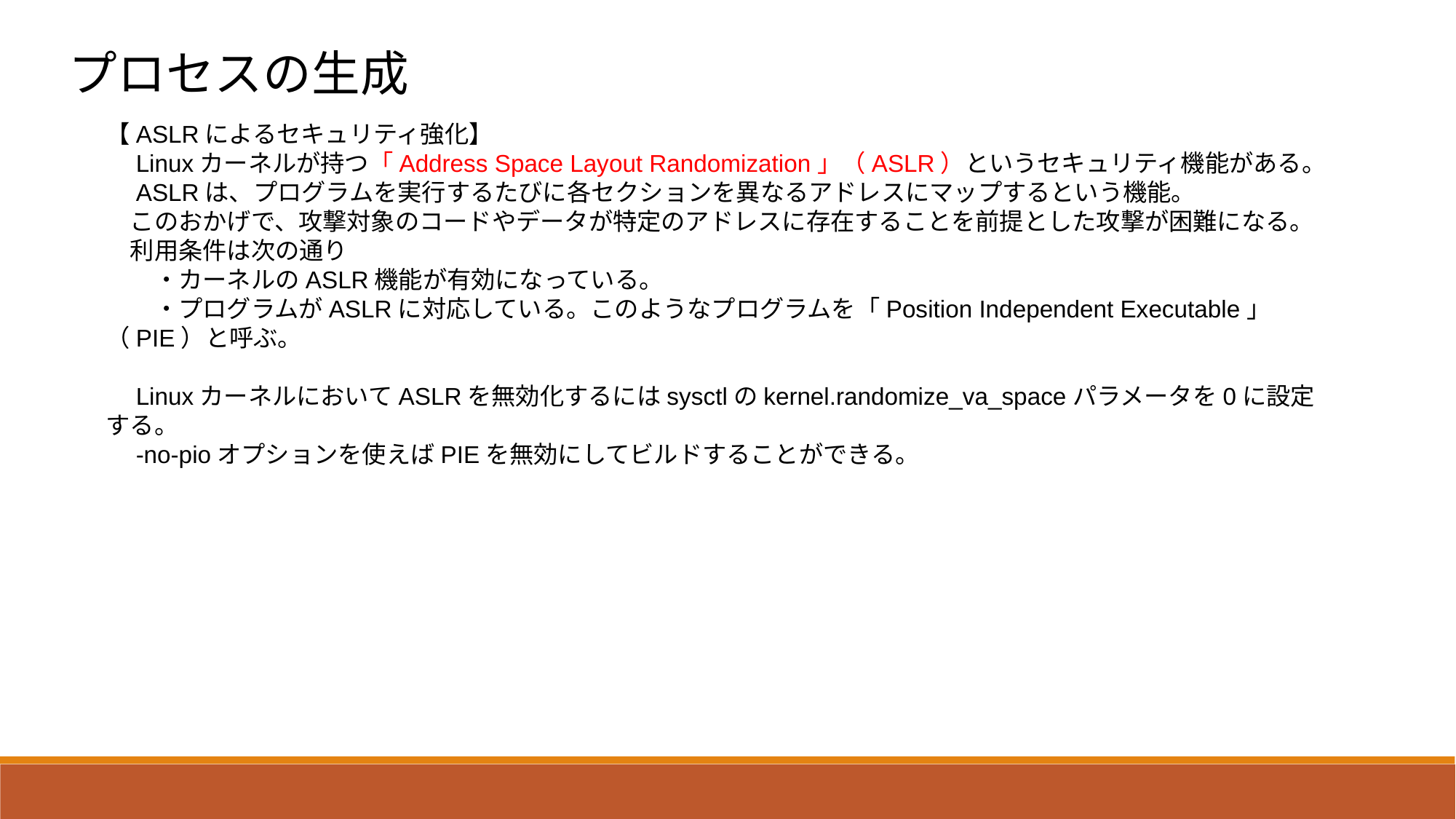

プロセスの生成
【ASLRによるセキュリティ強化】
　Linuxカーネルが持つ「Address Space Layout Randomization」（ASLR）というセキュリティ機能がある。
　ASLRは、プログラムを実行するたびに各セクションを異なるアドレスにマップするという機能。
　このおかげで、攻撃対象のコードやデータが特定のアドレスに存在することを前提とした攻撃が困難になる。
　利用条件は次の通り
　　・カーネルのASLR機能が有効になっている。
　　・プログラムがASLRに対応している。このようなプログラムを「Position Independent Executable」（PIE）と呼ぶ。

　LinuxカーネルにおいてASLRを無効化するにはsysctlのkernel.randomize_va_spaceパラメータを0に設定する。
　-no-pioオプションを使えばPIEを無効にしてビルドすることができる。